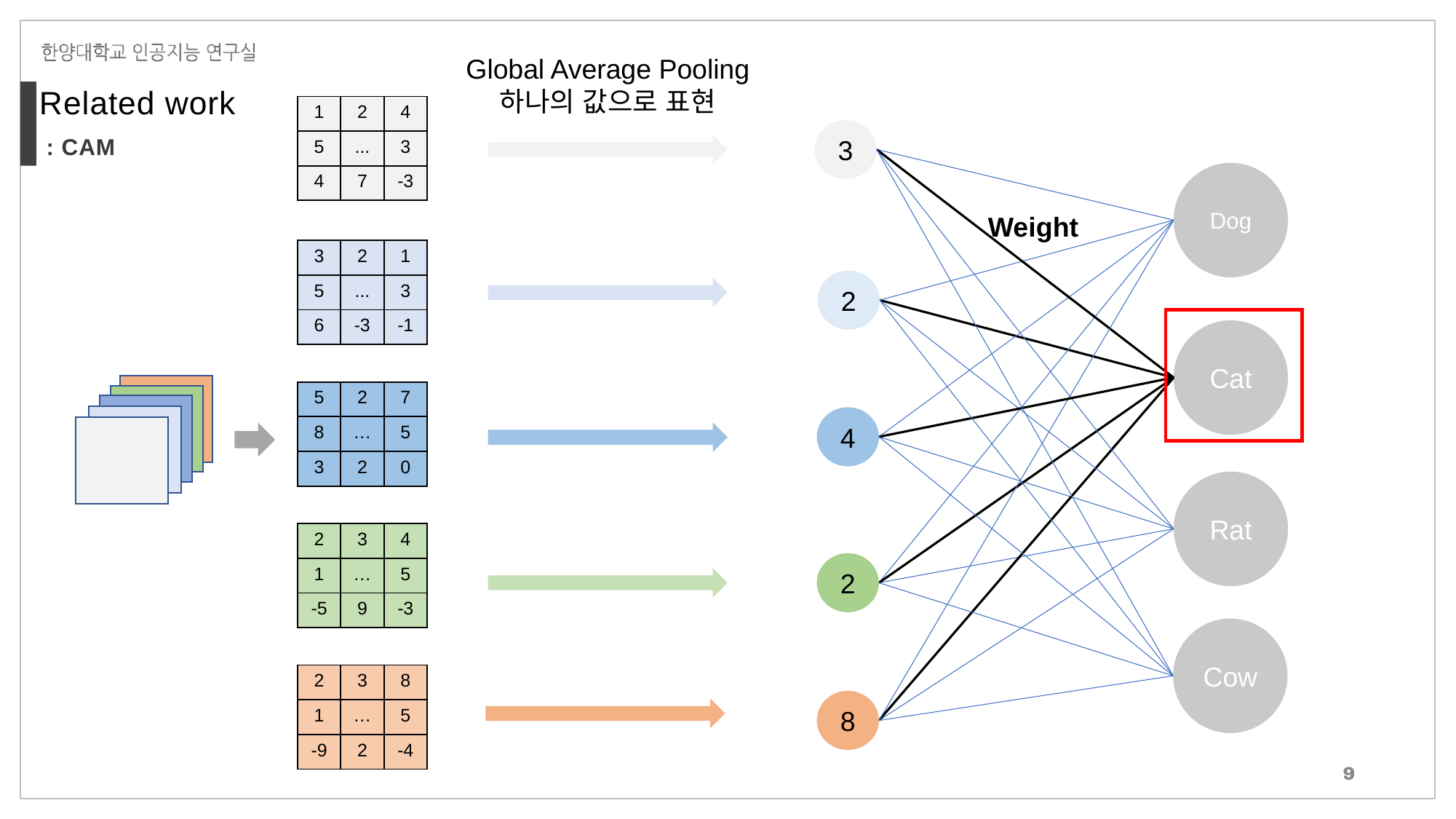

Global Average Pooling
하나의 값으로 표현

Related work
 : CAM
| 1 | 2 | 4 |
| --- | --- | --- |
| 5 | ... | 3 |
| 4 | 7 | -3 |
3

Dog
Weight
| 3 | 2 | 1 |
| --- | --- | --- |
| 5 | ... | 3 |
| 6 | -3 | -1 |
2

Cat

| 5 | 2 | 7 |
| --- | --- | --- |
| 8 | … | 5 |
| 3 | 2 | 0 |

4

Rat
| 2 | 3 | 4 |
| --- | --- | --- |
| 1 | … | 5 |
| -5 | 9 | -3 |
2

Cow
| 2 | 3 | 8 |
| --- | --- | --- |
| 1 | … | 5 |
| -9 | 2 | -4 |
8

9